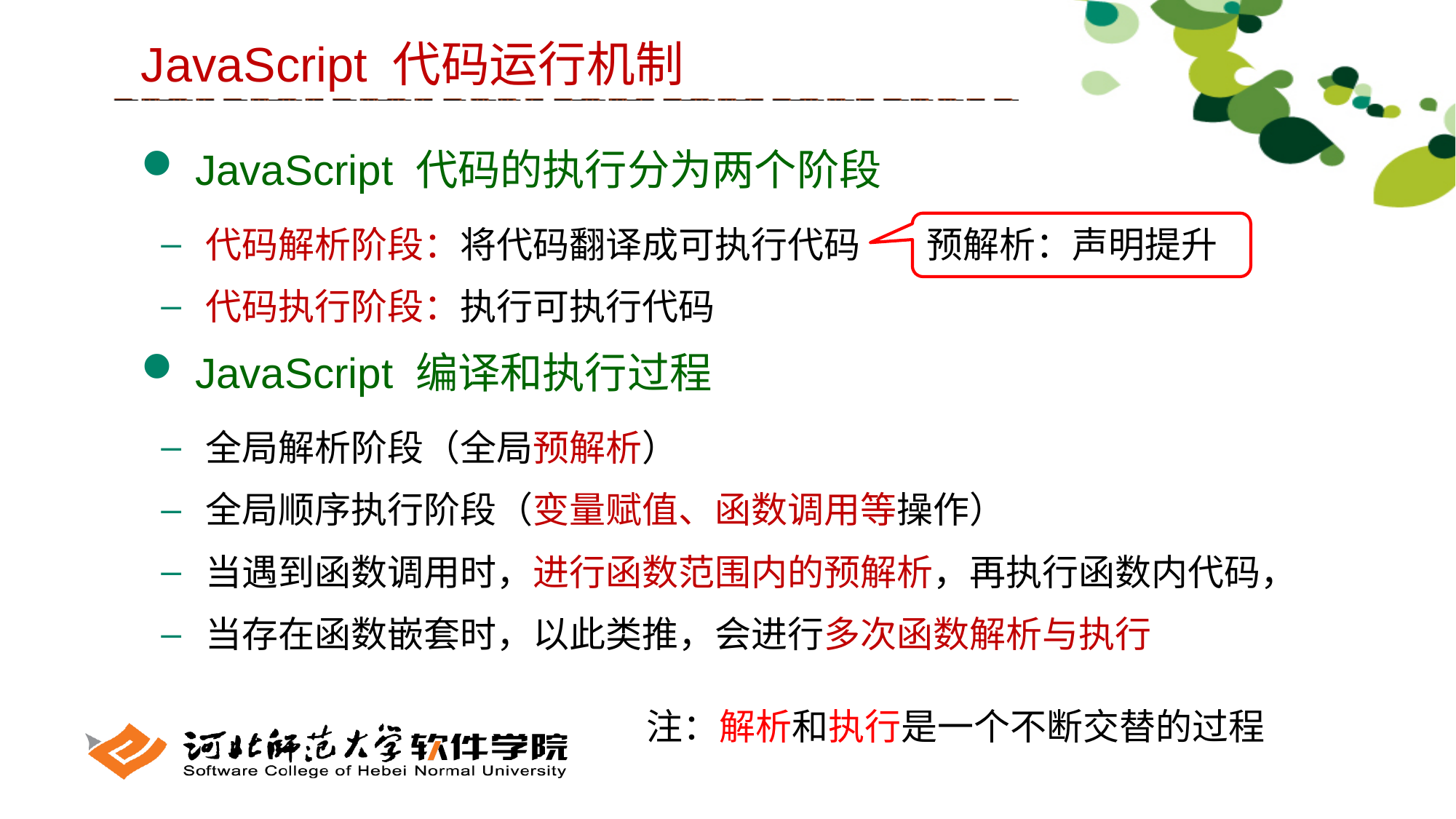

JavaScript 代码运行机制
 JavaScript 代码的执行分为两个阶段
 代码解析阶段：将代码翻译成可执行代码
 代码执行阶段：执行可执行代码
 JavaScript 编译和执行过程
 全局解析阶段（全局预解析）
 全局顺序执行阶段（变量赋值、函数调用等操作）
 当遇到函数调用时，进行函数范围内的预解析，再执行函数内代码，
 当存在函数嵌套时，以此类推，会进行多次函数解析与执行

预解析：声明提升
注：解析和执行是一个不断交替的过程